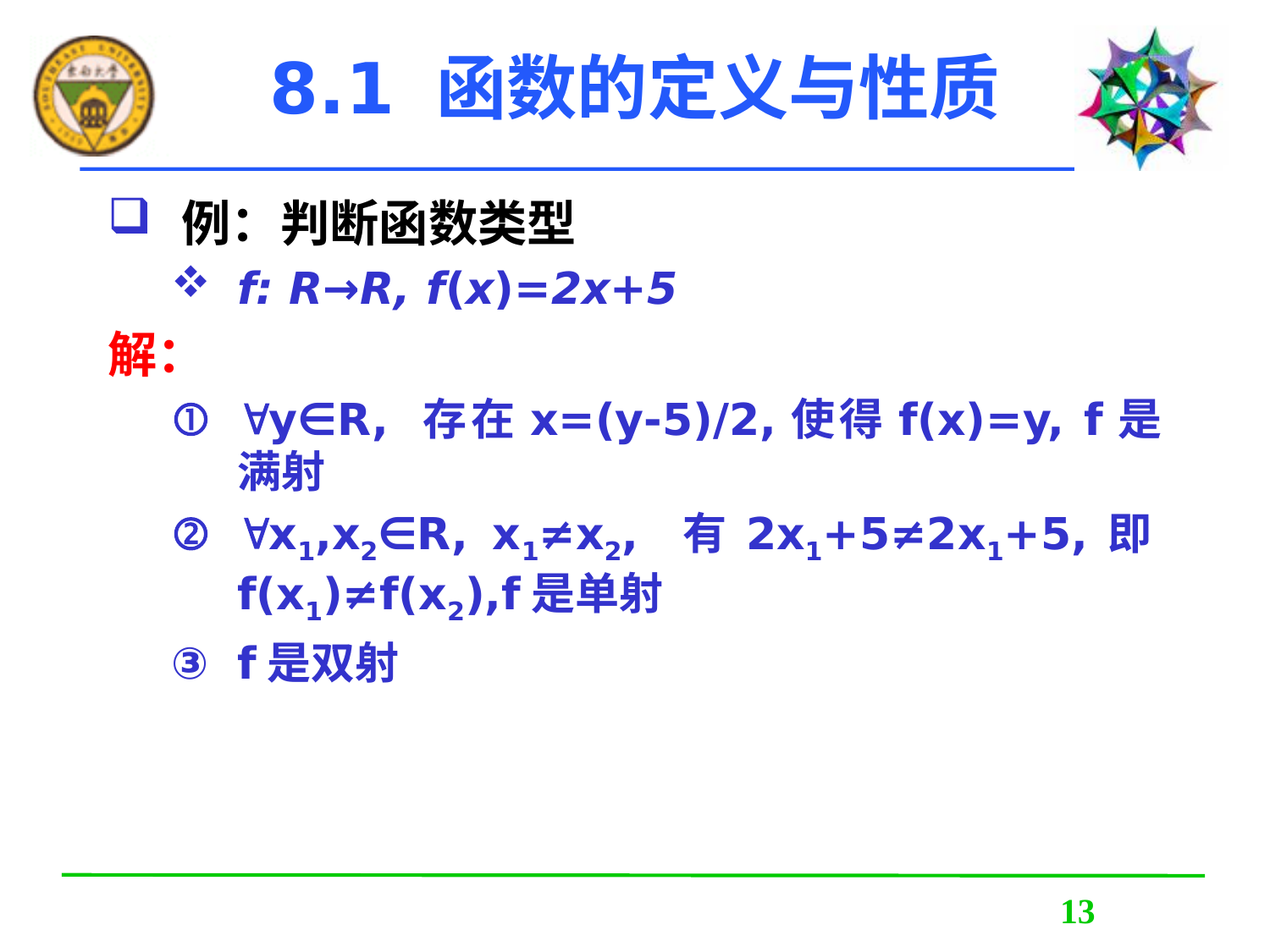

# 8.1 函数的定义与性质
例：判断函数类型
f: R→R, f(x)=2x+5
解：
∀y∈R, 存在x=(y-5)/2,使得f(x)=y, f是满射
∀x1,x2∈R, x1≠x2, 有2x1+5≠2x1+5,即f(x1)≠f(x2),f是单射
f是双射